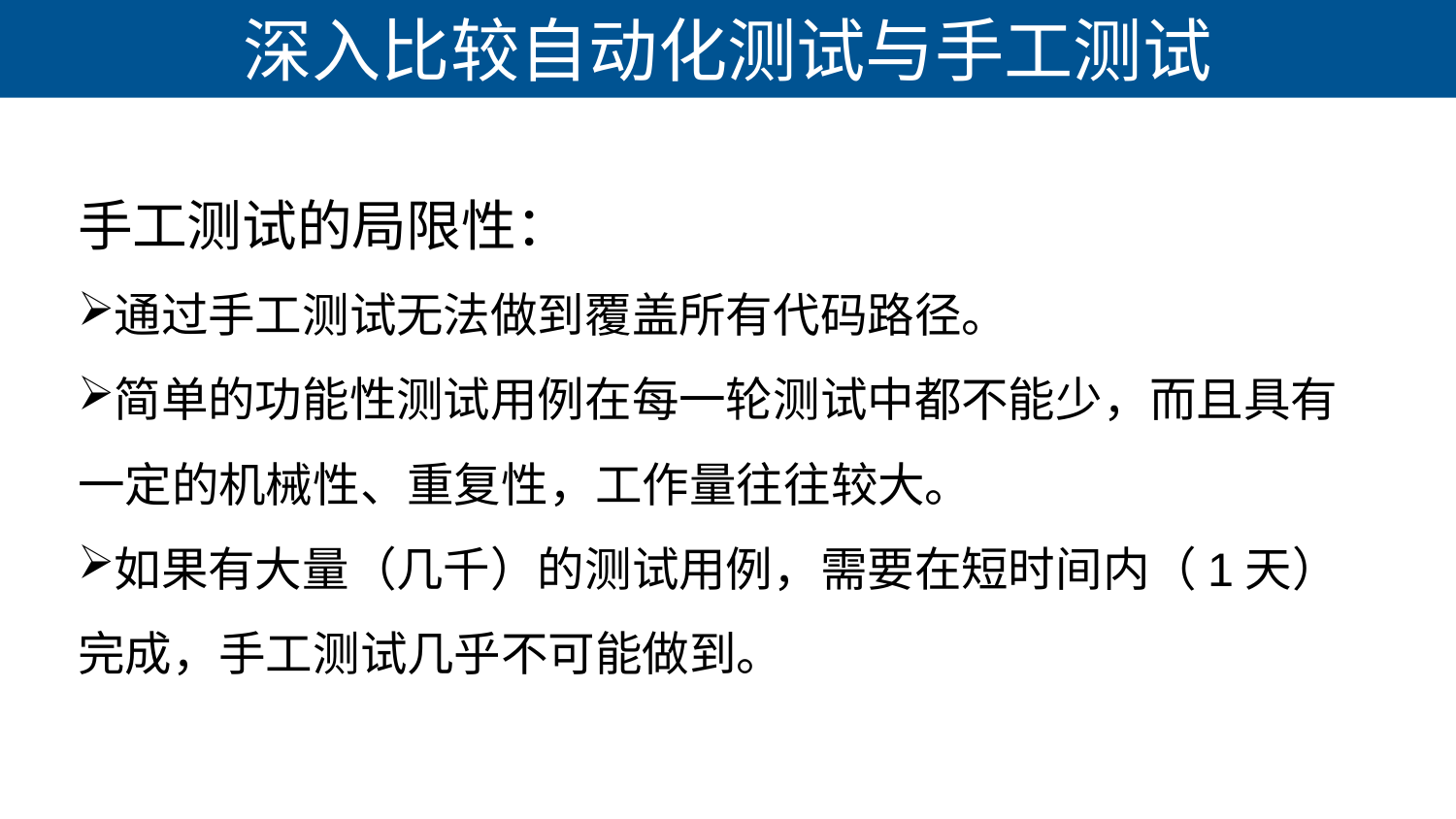

# 深入比较自动化测试与手工测试
手工测试的局限性：
通过手工测试无法做到覆盖所有代码路径。
简单的功能性测试用例在每一轮测试中都不能少，而且具有一定的机械性、重复性，工作量往往较大。
如果有大量（几千）的测试用例，需要在短时间内（1天）完成，手工测试几乎不可能做到。